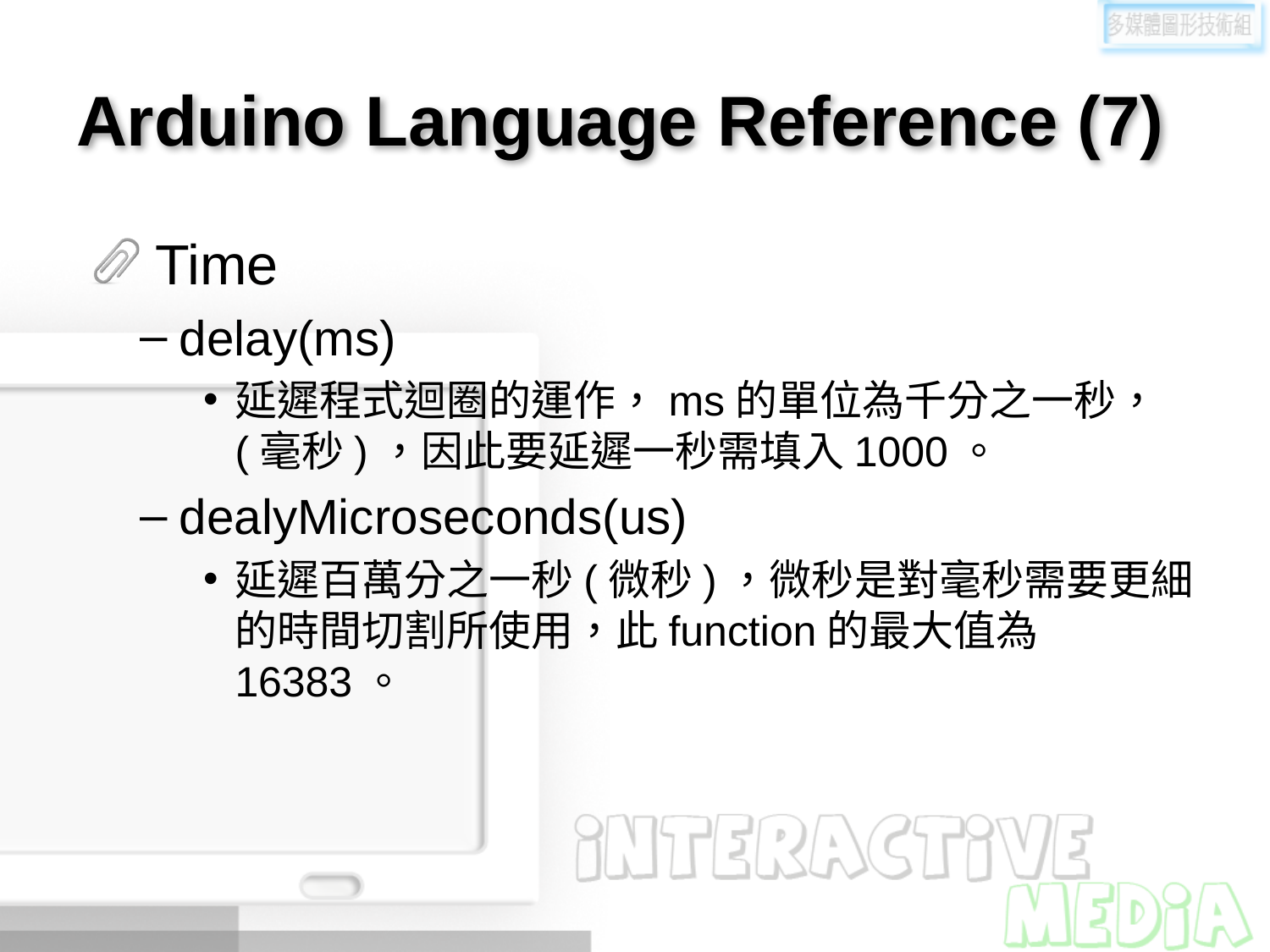

# Arduino Language Reference (7)
Time
delay(ms)
延遲程式迴圈的運作，ms的單位為千分之一秒，(毫秒)，因此要延遲一秒需填入1000。
dealyMicroseconds(us)
延遲百萬分之一秒(微秒)，微秒是對毫秒需要更細的時間切割所使用，此function的最大值為16383。